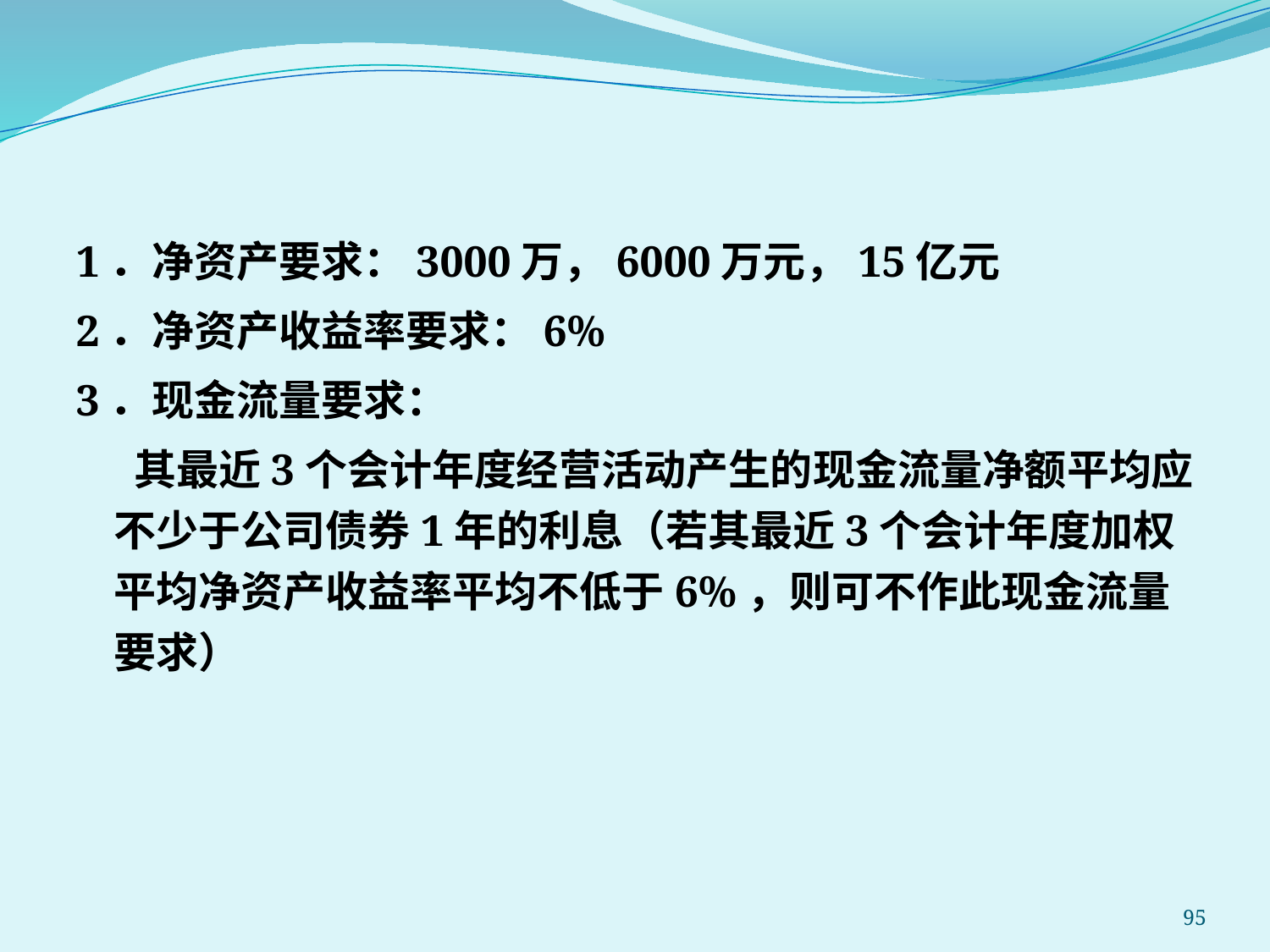

1．净资产要求：3000万，6000万元，15亿元
2．净资产收益率要求：6%
3．现金流量要求：
     其最近3个会计年度经营活动产生的现金流量净额平均应不少于公司债券1年的利息（若其最近3个会计年度加权平均净资产收益率平均不低于6%，则可不作此现金流量要求）

95